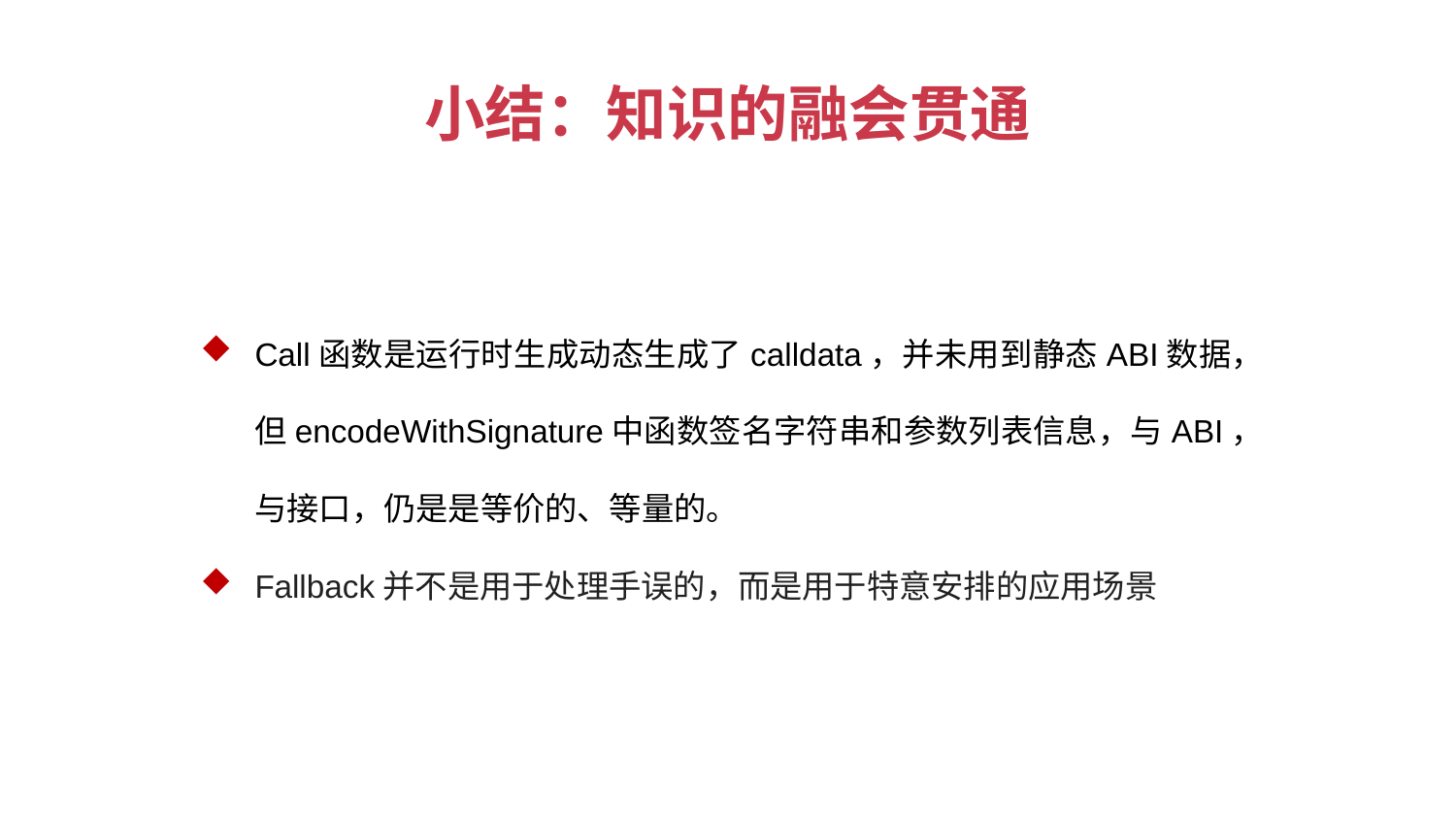

小结：知识的融会贯通

Call函数是运行时生成动态生成了calldata，并未用到静态ABI数据，但encodeWithSignature中函数签名字符串和参数列表信息，与ABI，与接口，仍是是等价的、等量的。
Fallback并不是用于处理手误的，而是用于特意安排的应用场景